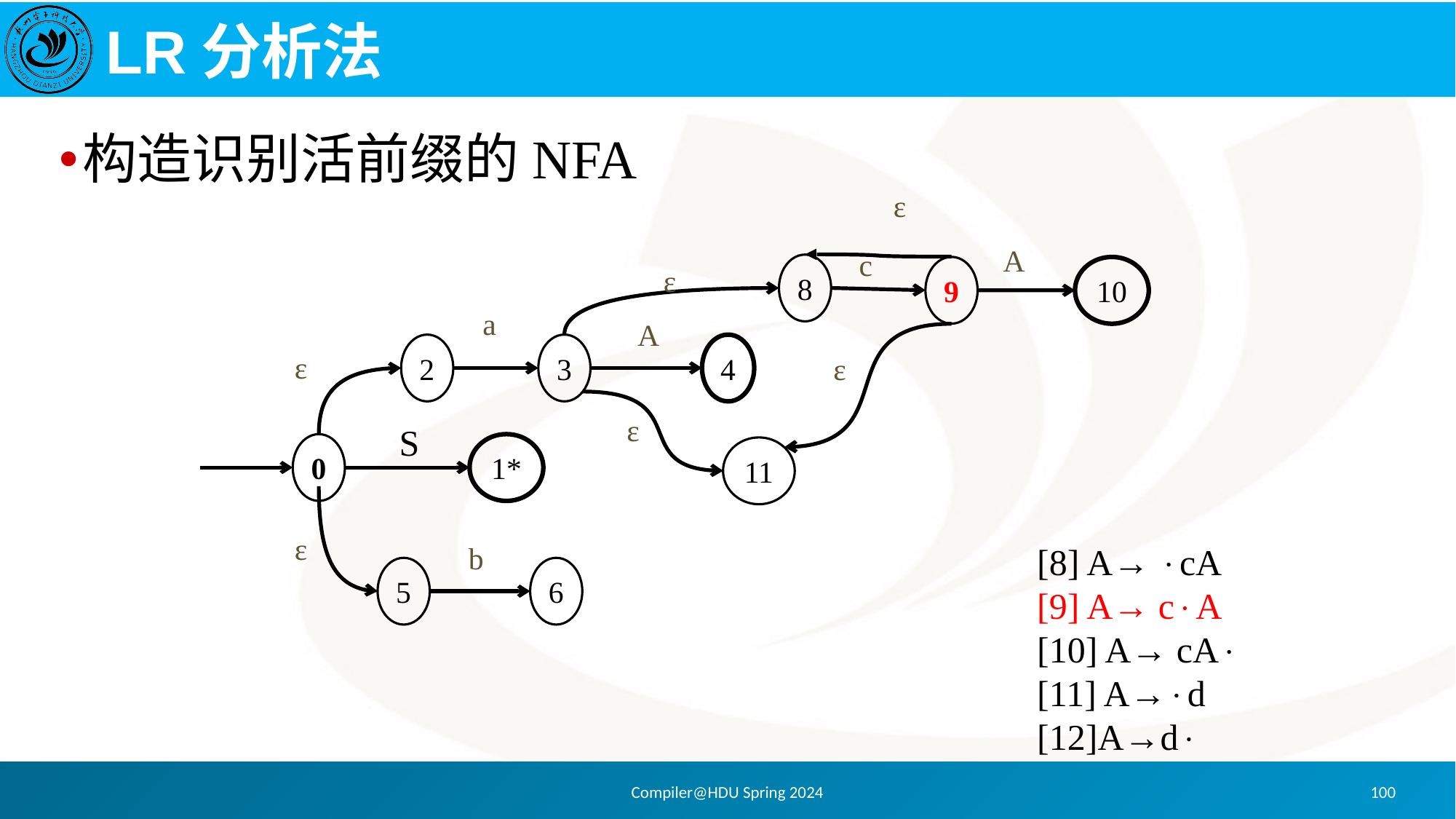

# LR分析法
构造识别活前缀的NFA
ε
A
c
8
ε
9
10
a
A
2
3
4
ε
ε
ε
S
0
1*
11
ε
b
[8] A→ ⋅cA
[9] A→ c⋅A
[10] A→ cA⋅
[11] A→⋅d
[12]A→d⋅
5
6
Compiler@HDU Spring 2024
100